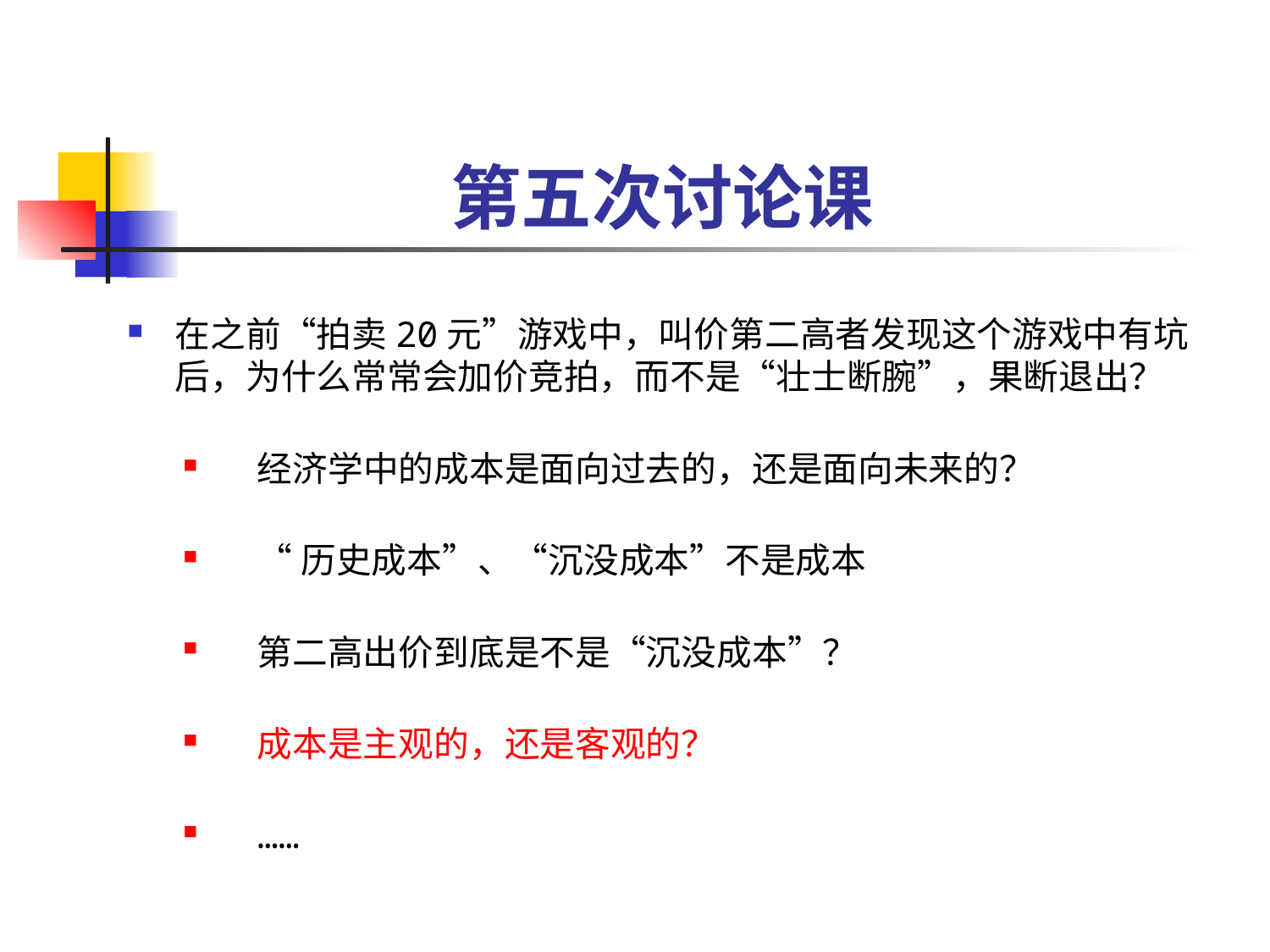

# 第五次讨论课
在之前“拍卖20元”游戏中，叫价第二高者发现这个游戏中有坑后，为什么常常会加价竞拍，而不是“壮士断腕”，果断退出？
经济学中的成本是面向过去的，还是面向未来的？
“历史成本”、“沉没成本”不是成本
第二高出价到底是不是“沉没成本”？
成本是主观的，还是客观的？
……